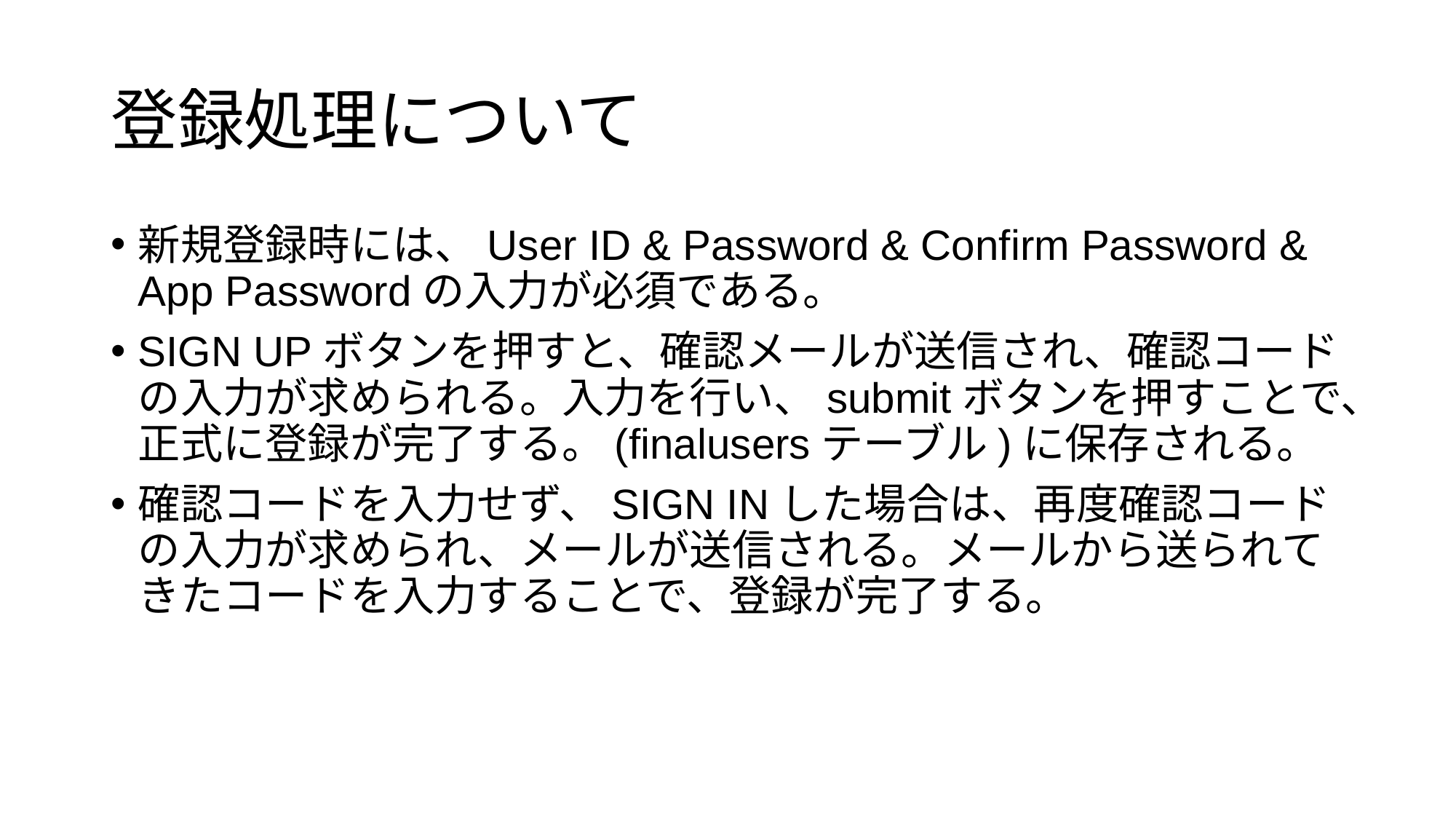

# 登録処理について
新規登録時には、User ID & Password & Confirm Password & App Passwordの入力が必須である。
SIGN UPボタンを押すと、確認メールが送信され、確認コードの入力が求められる。入力を行い、submitボタンを押すことで、正式に登録が完了する。(finalusersテーブル)に保存される。
確認コードを入力せず、SIGN INした場合は、再度確認コードの入力が求められ、メールが送信される。メールから送られてきたコードを入力することで、登録が完了する。